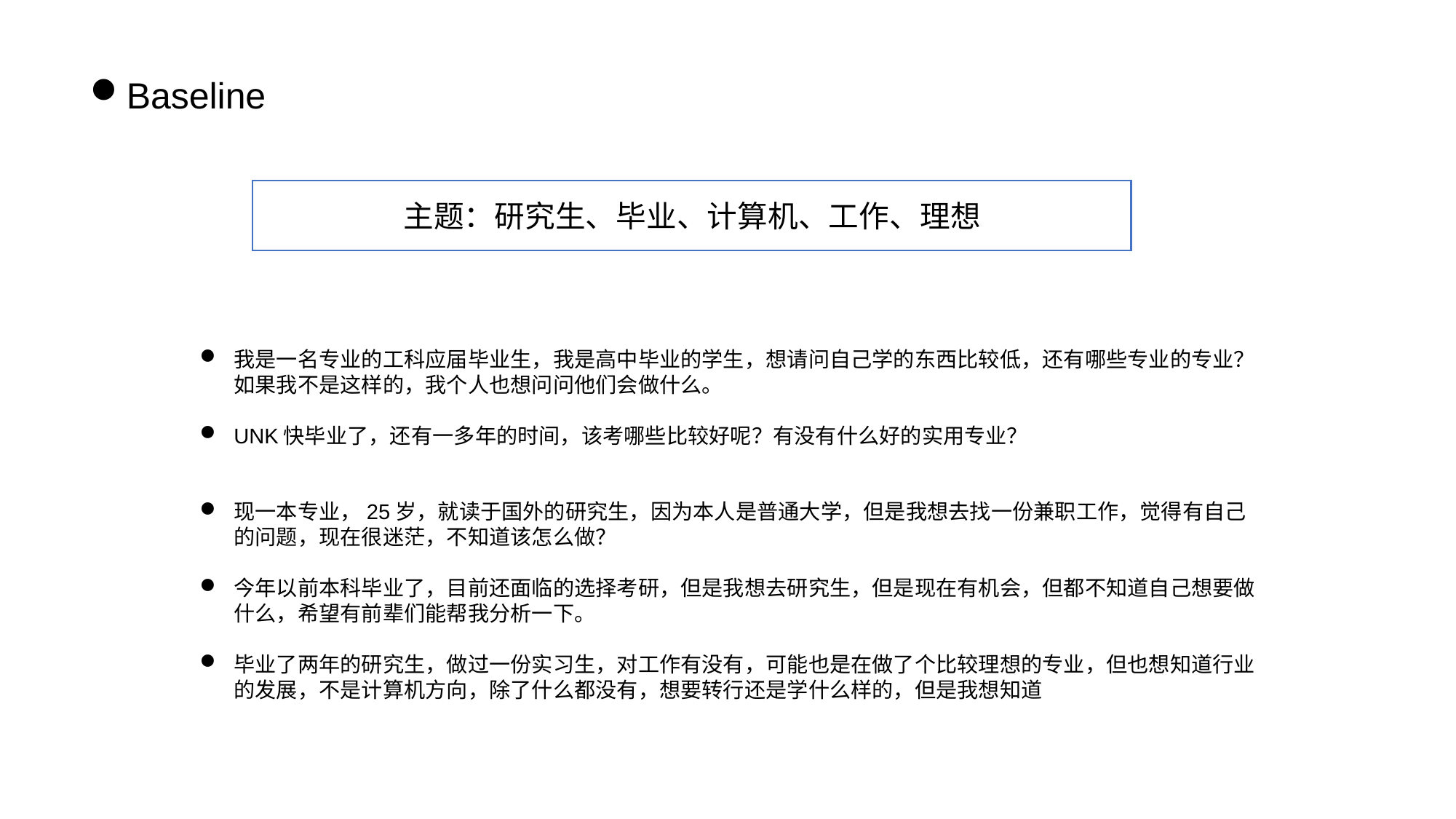

Baseline
主题：研究生、毕业、计算机、工作、理想
我是一名专业的工科应届毕业生，我是高中毕业的学生，想请问自己学的东西比较低，还有哪些专业的专业？如果我不是这样的，我个人也想问问他们会做什么。

UNK快毕业了，还有一多年的时间，该考哪些比较好呢？有没有什么好的实用专业？

现一本专业，25岁，就读于国外的研究生，因为本人是普通大学，但是我想去找一份兼职工作，觉得有自己的问题，现在很迷茫，不知道该怎么做？

今年以前本科毕业了，目前还面临的选择考研，但是我想去研究生，但是现在有机会，但都不知道自己想要做什么，希望有前辈们能帮我分析一下。

毕业了两年的研究生，做过一份实习生，对工作有没有，可能也是在做了个比较理想的专业，但也想知道行业的发展，不是计算机方向，除了什么都没有，想要转行还是学什么样的，但是我想知道